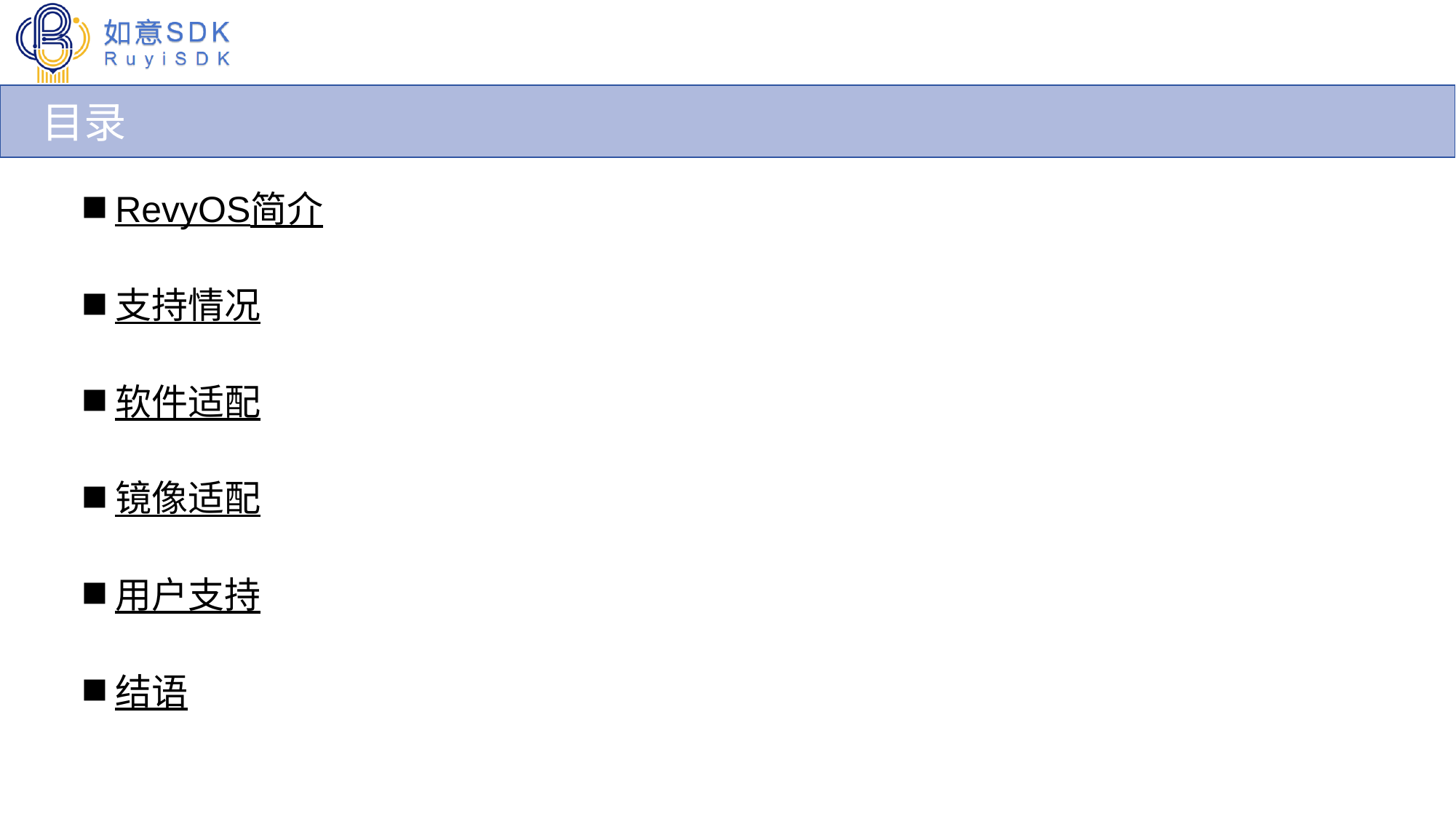

目录
RevyOS简介

支持情况

软件适配

镜像适配

用户支持

结语